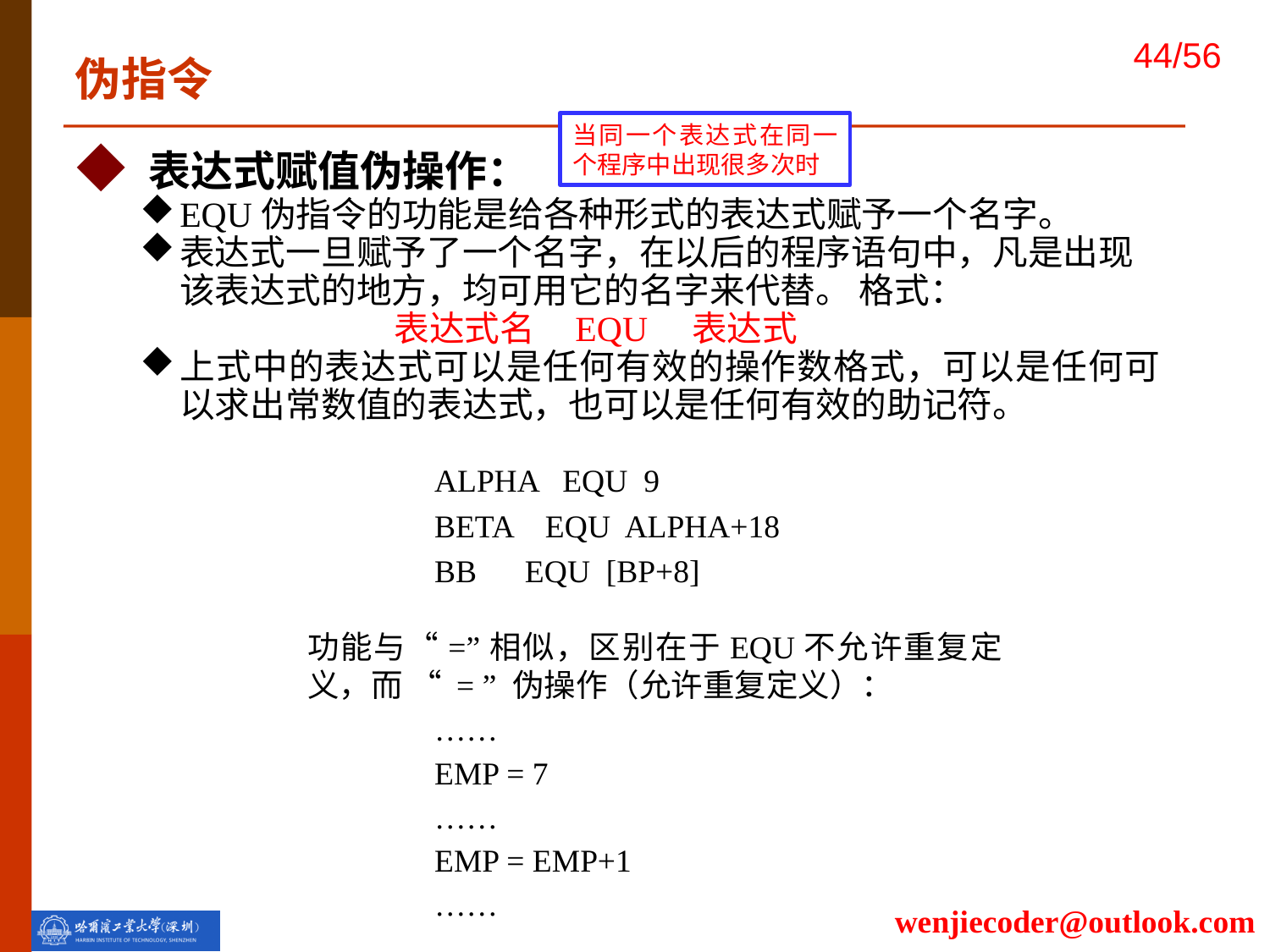

伪指令
当同一个表达式在同一个程序中出现很多次时
◆ 表达式赋值伪操作：
EQU伪指令的功能是给各种形式的表达式赋予一个名字。
表达式一旦赋予了一个名字，在以后的程序语句中，凡是出现该表达式的地方，均可用它的名字来代替。 格式：
		表达式名    EQU    表达式
上式中的表达式可以是任何有效的操作数格式，可以是任何可以求出常数值的表达式，也可以是任何有效的助记符。

ALPHA   EQU  9
BETA    EQU  ALPHA+18
BB      EQU  [BP+8]

功能与“=”相似，区别在于EQU不允许重复定义，而 “ = ” 伪操作（允许重复定义）：
……
EMP = 7
……
EMP = EMP+1
……